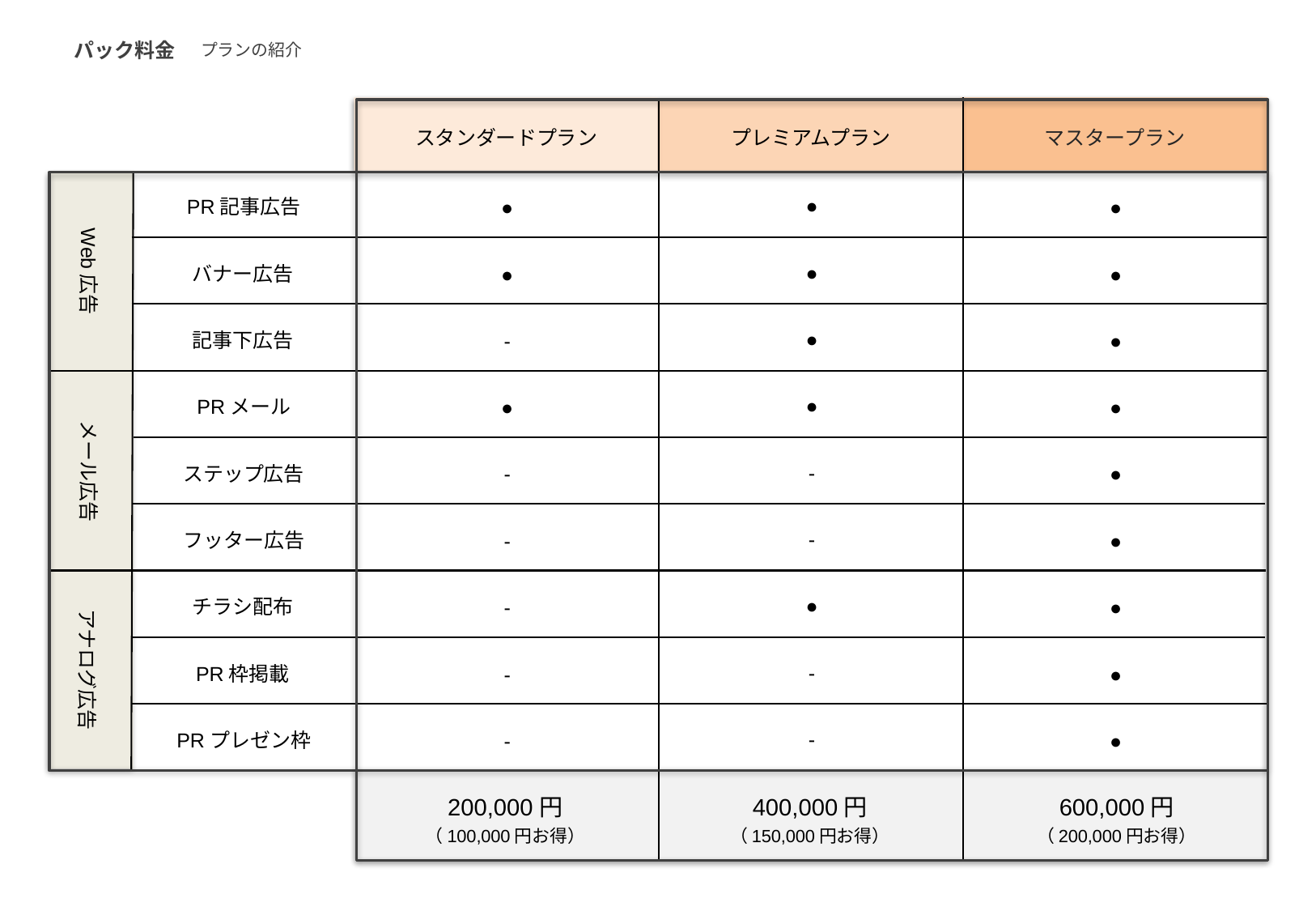

パック料金
プランの紹介

スタンダードプラン
プレミアムプラン
マスタープラン

Web広告
●
PR記事広告
●
●
●
バナー広告
●
●
●
記事下広告
-
●
メール広告
●
PRメール
●
●
-
ステップ広告
-
●
-
フッター広告
-
●
アナログ広告
●
チラシ配布
-
●
-
PR枠掲載
-
●
-
PRプレゼン枠
-
●

200,000円
（100,000円お得）
400,000円
（150,000円お得）
600,000円
（200,000円お得）